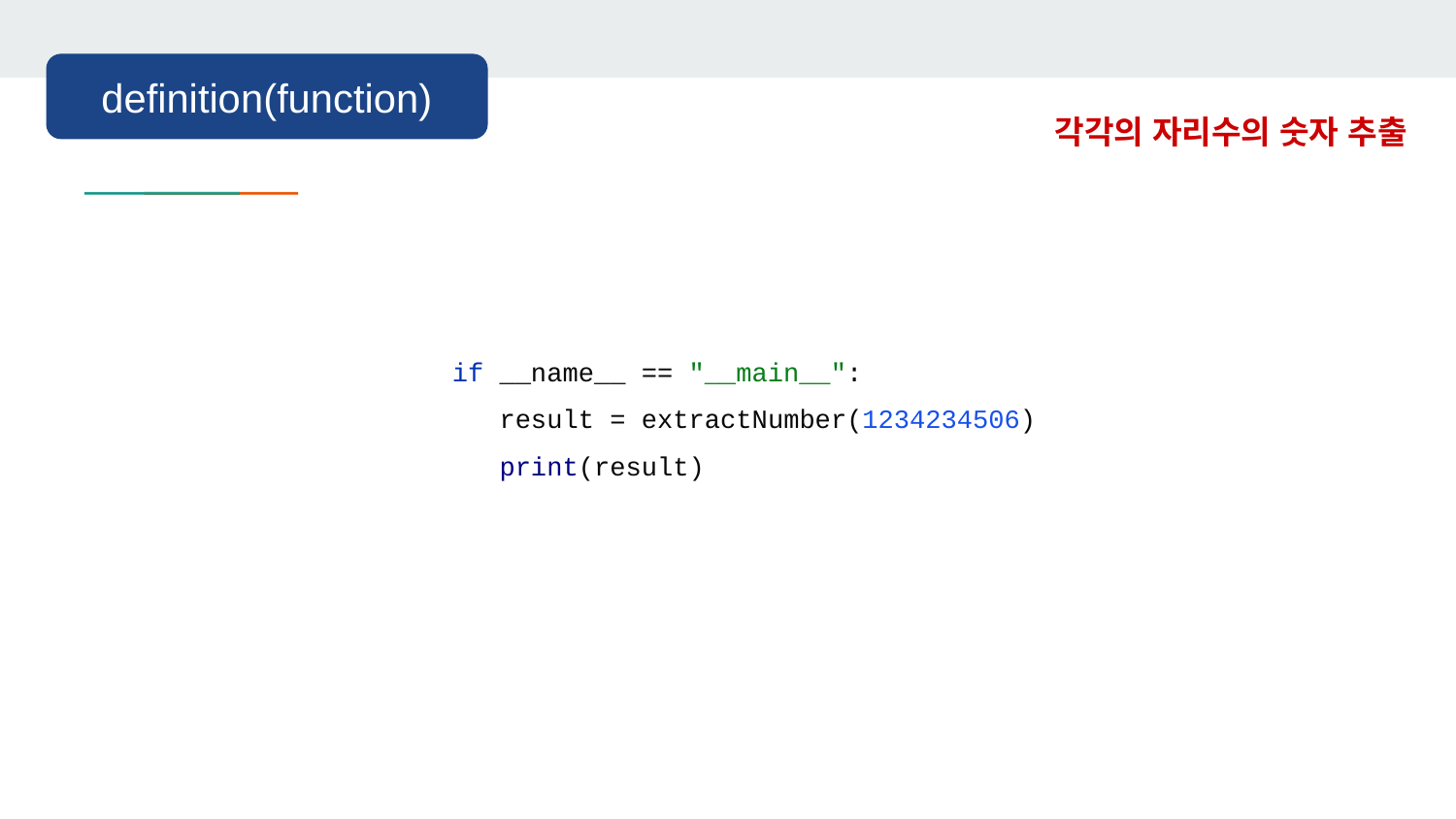

definition(function)
각각의 자리수의 숫자 추출
if __name__ == "__main__":
   result = extractNumber(1234234506)
   print(result)